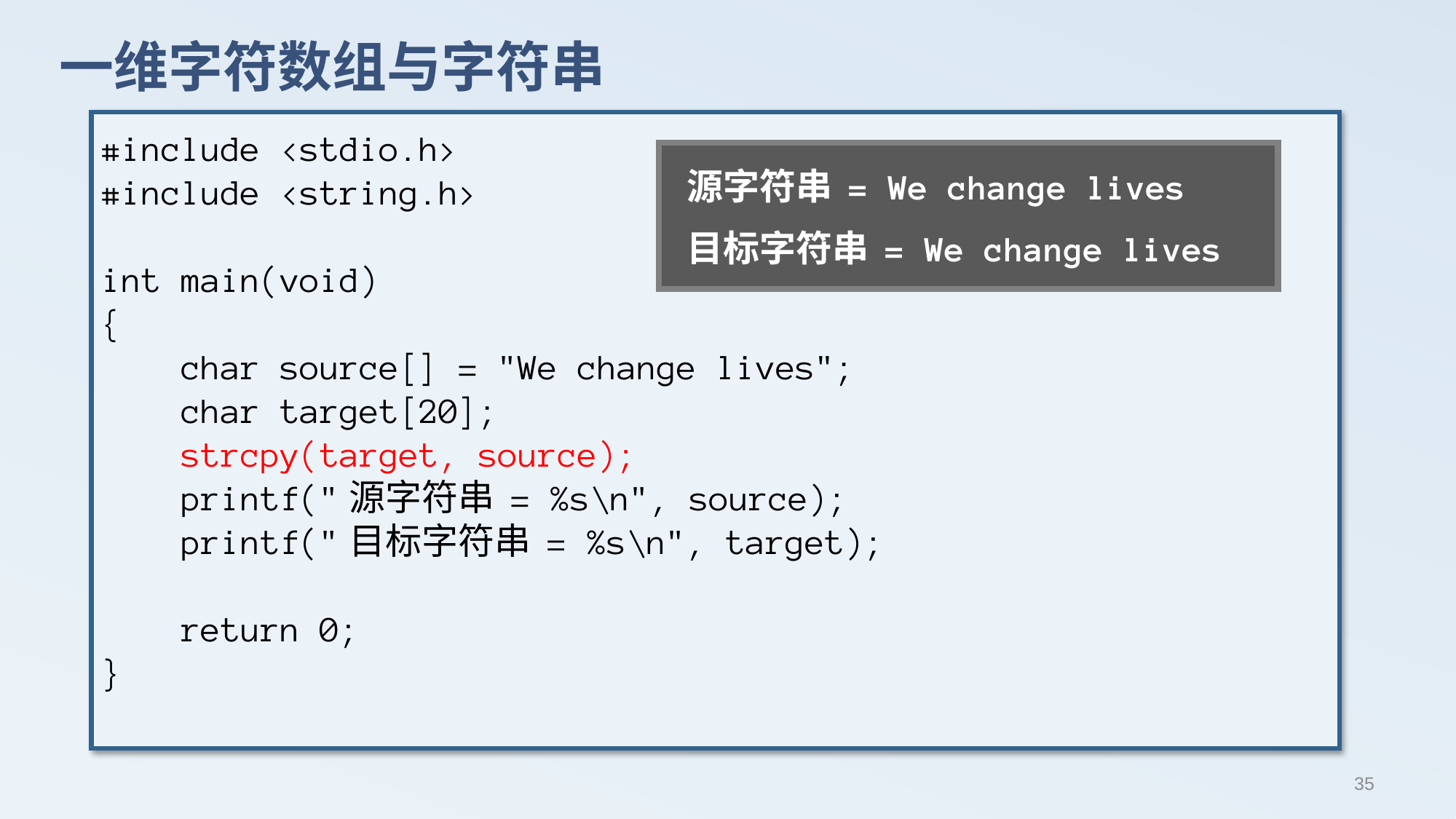

# 一维字符数组与字符串
#include <stdio.h>
#include <string.h>

int main(void)
{
    char source[] = "We change lives";
    char target[20];
    strcpy(target, source);
    printf("源字符串 = %s\n", source);
    printf("目标字符串 = %s\n", target);

    return 0;
}

 源字符串 = We change lives
 目标字符串 = We change lives